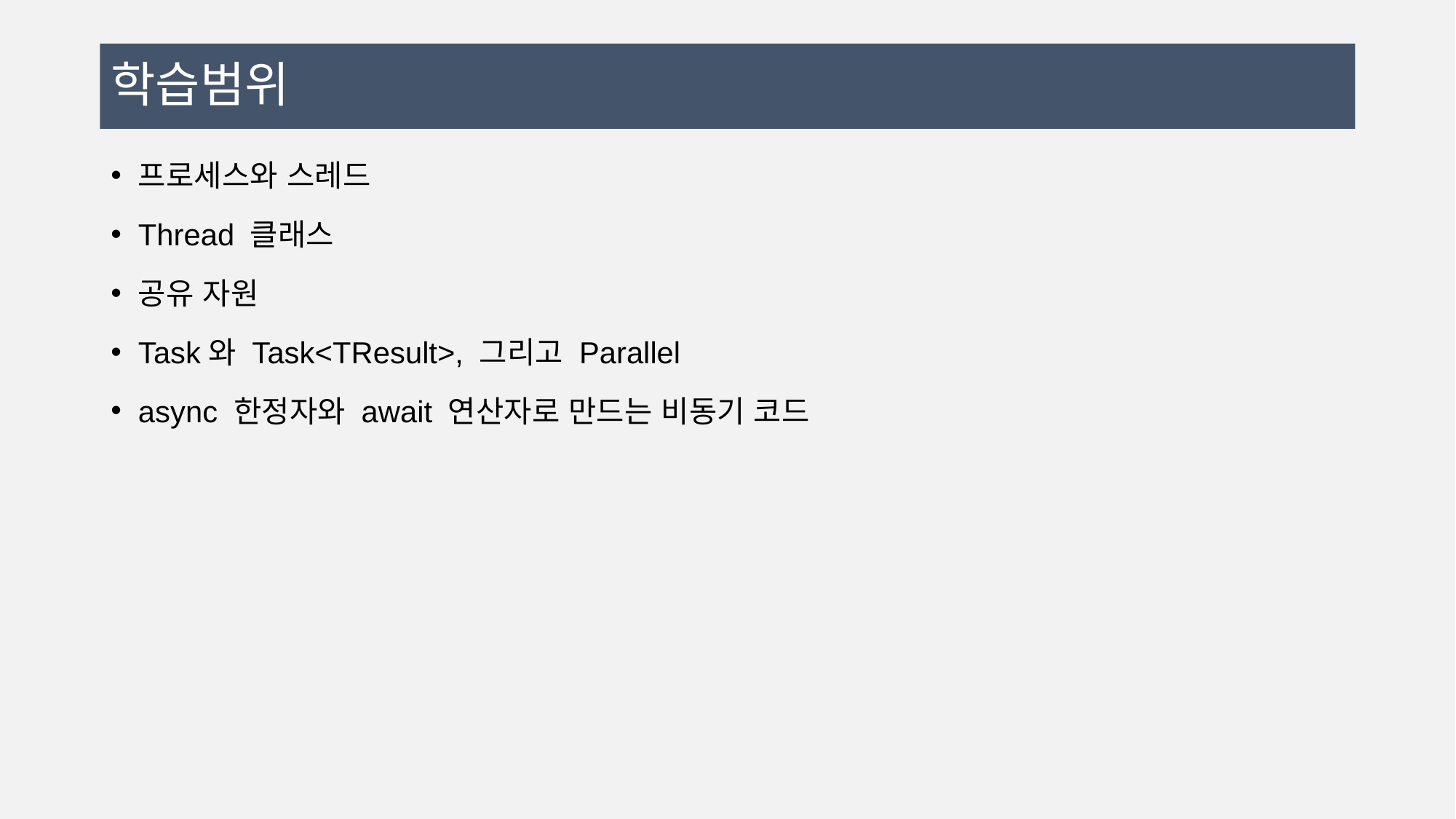

# 학습범위
프로세스와 스레드
Thread 클래스
공유 자원
Task와 Task<TResult>, 그리고 Parallel
async 한정자와 await 연산자로 만드는 비동기 코드